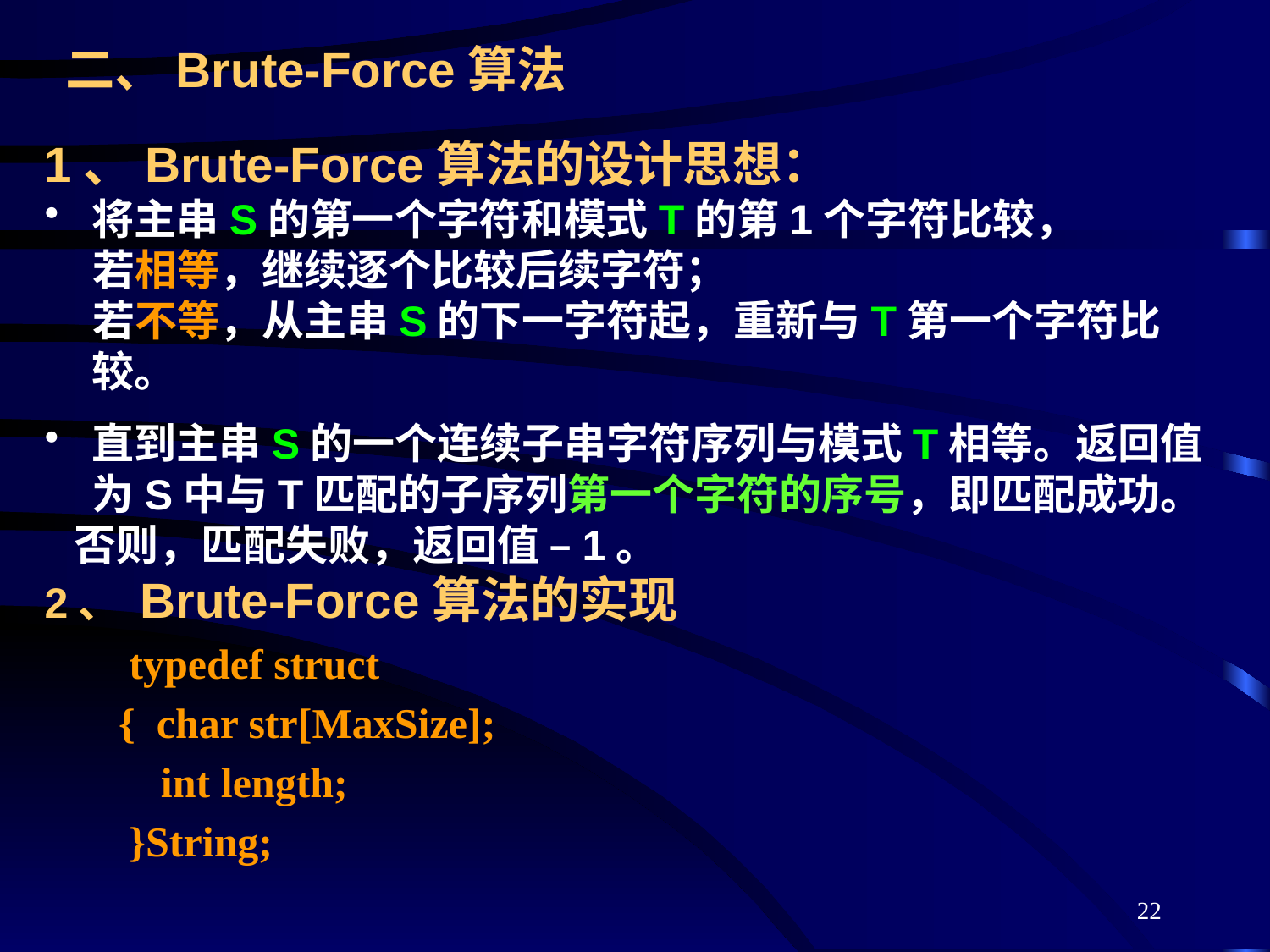

# 二、Brute-Force算法
1、Brute-Force算法的设计思想：
将主串S的第一个字符和模式T的第1个字符比较，
    若相等，继续逐个比较后续字符；
    若不等，从主串S的下一字符起，重新与T第一个字符比较。
直到主串S的一个连续子串字符序列与模式T相等。返回值为S中与T匹配的子序列第一个字符的序号，即匹配成功。
  否则，匹配失败，返回值 –1。
2、 Brute-Force算法的实现
        typedef struct
       {  char str[MaxSize];
           int length;
        }String;
22